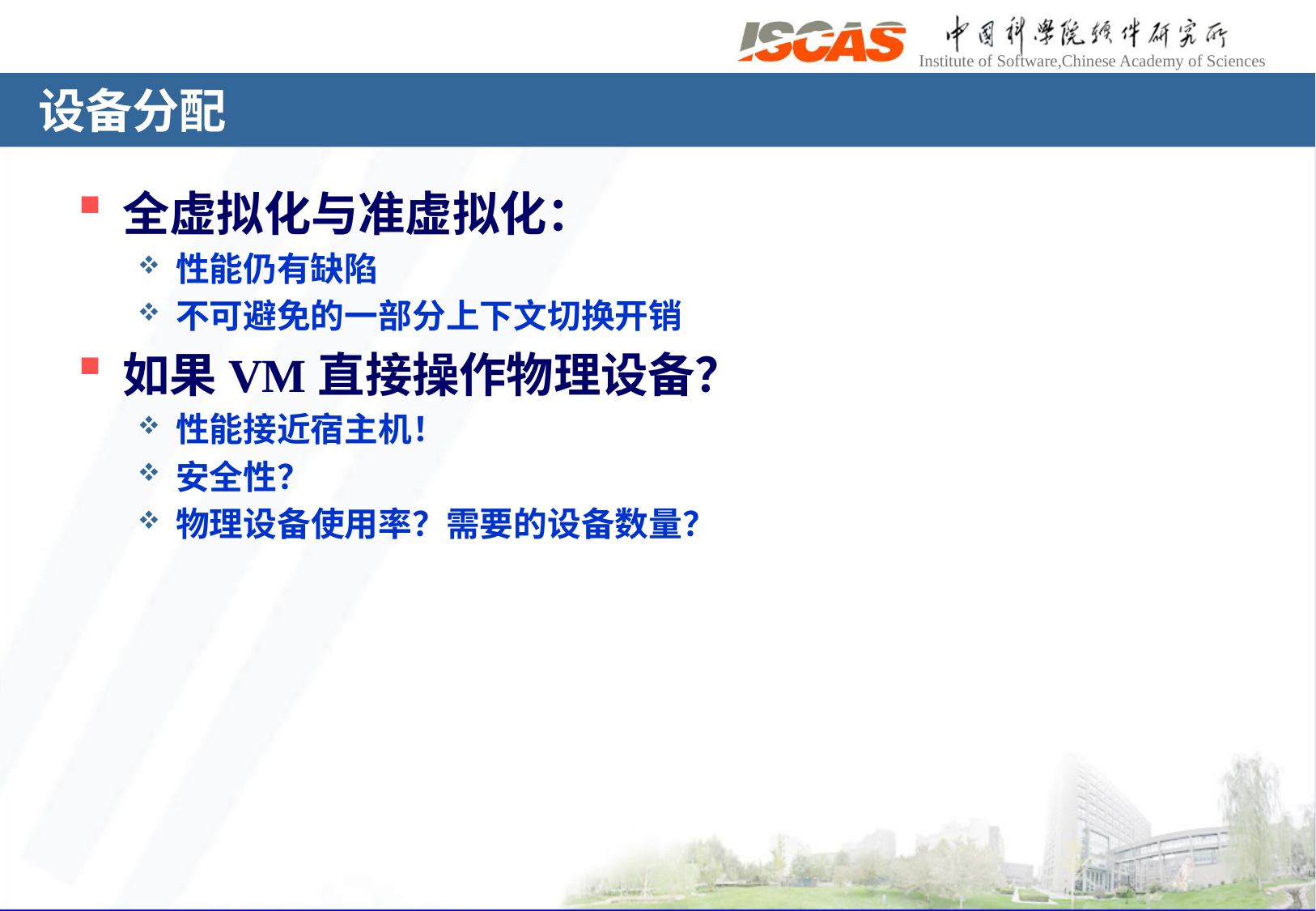

# 设备分配
全虚拟化与准虚拟化：
性能仍有缺陷
不可避免的一部分上下文切换开销
如果VM直接操作物理设备？
性能接近宿主机！
安全性？
物理设备使用率？需要的设备数量？